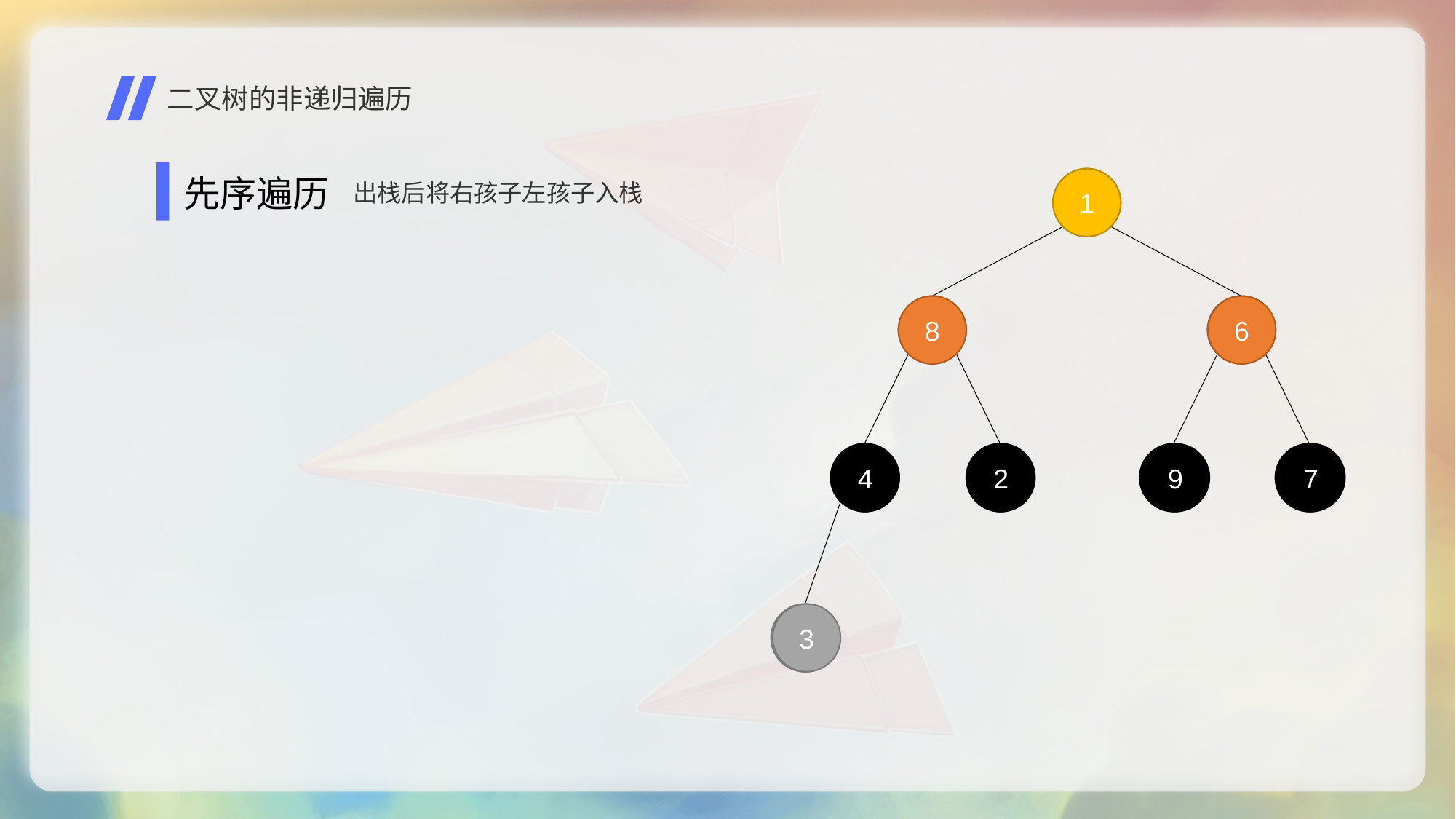

二叉树的非递归遍历

先序遍历
1
8
6
4
7
2
9
3
1
出栈后将右孩子左孩子入栈
6
8
4
9
7
2
3